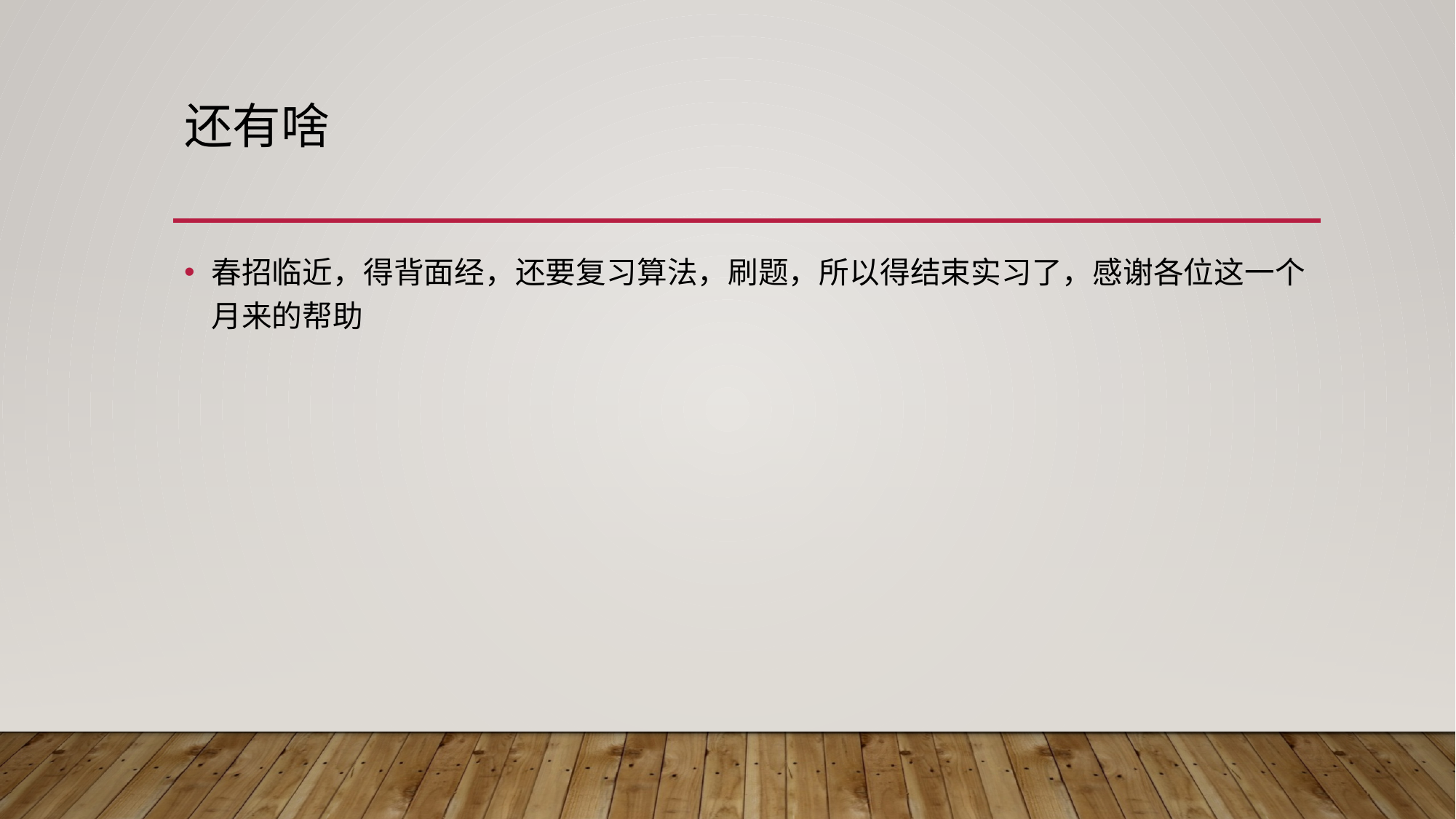

# 还有啥
春招临近，得背面经，还要复习算法，刷题，所以得结束实习了，感谢各位这一个月来的帮助